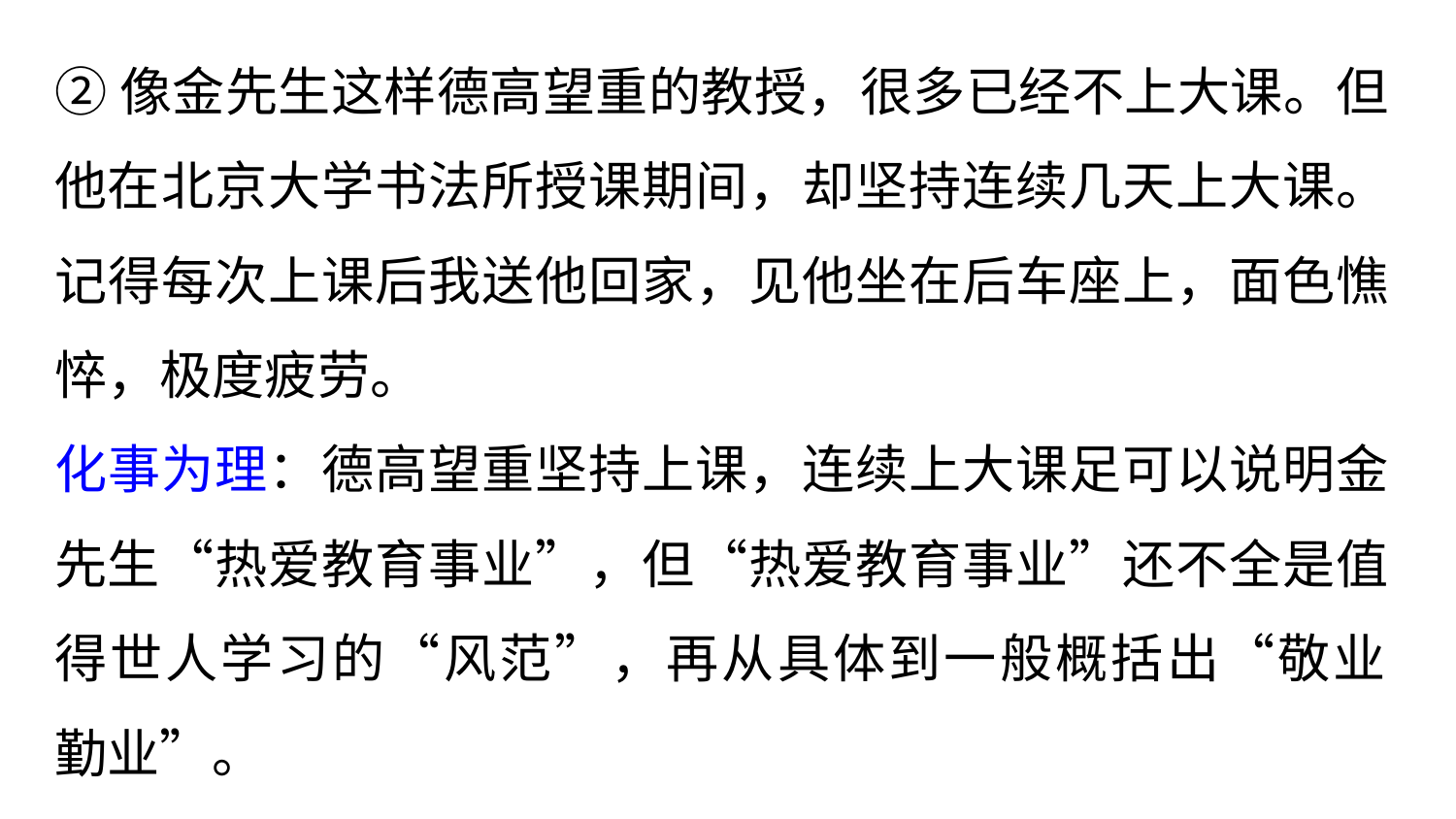

②像金先生这样德高望重的教授，很多已经不上大课。但他在北京大学书法所授课期间，却坚持连续几天上大课。记得每次上课后我送他回家，见他坐在后车座上，面色憔悴，极度疲劳。
化事为理：德高望重坚持上课，连续上大课足可以说明金先生“热爱教育事业”，但“热爱教育事业”还不全是值得世人学习的“风范”，再从具体到一般概括出“敬业
勤业”。